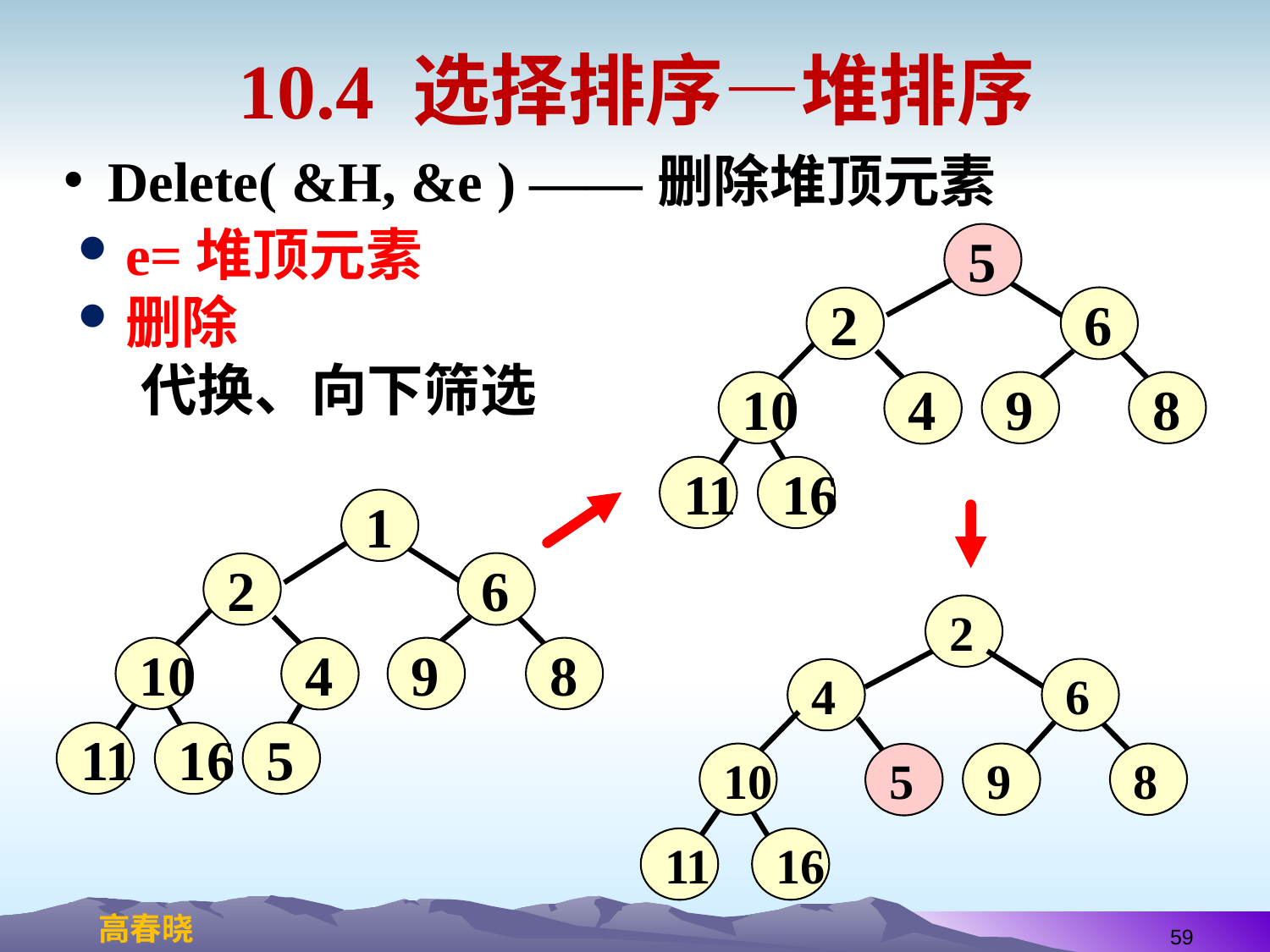

# 10.4 选择排序—堆排序
 Delete( &H, &e ) ——删除堆顶元素
e=堆顶元素
删除
代换、向下筛选
5

6
2

10
9
8
4

11
16
1

6
2

10
9
8
4

5
11
16

2

6

9
8
4

10

11
16

5
59